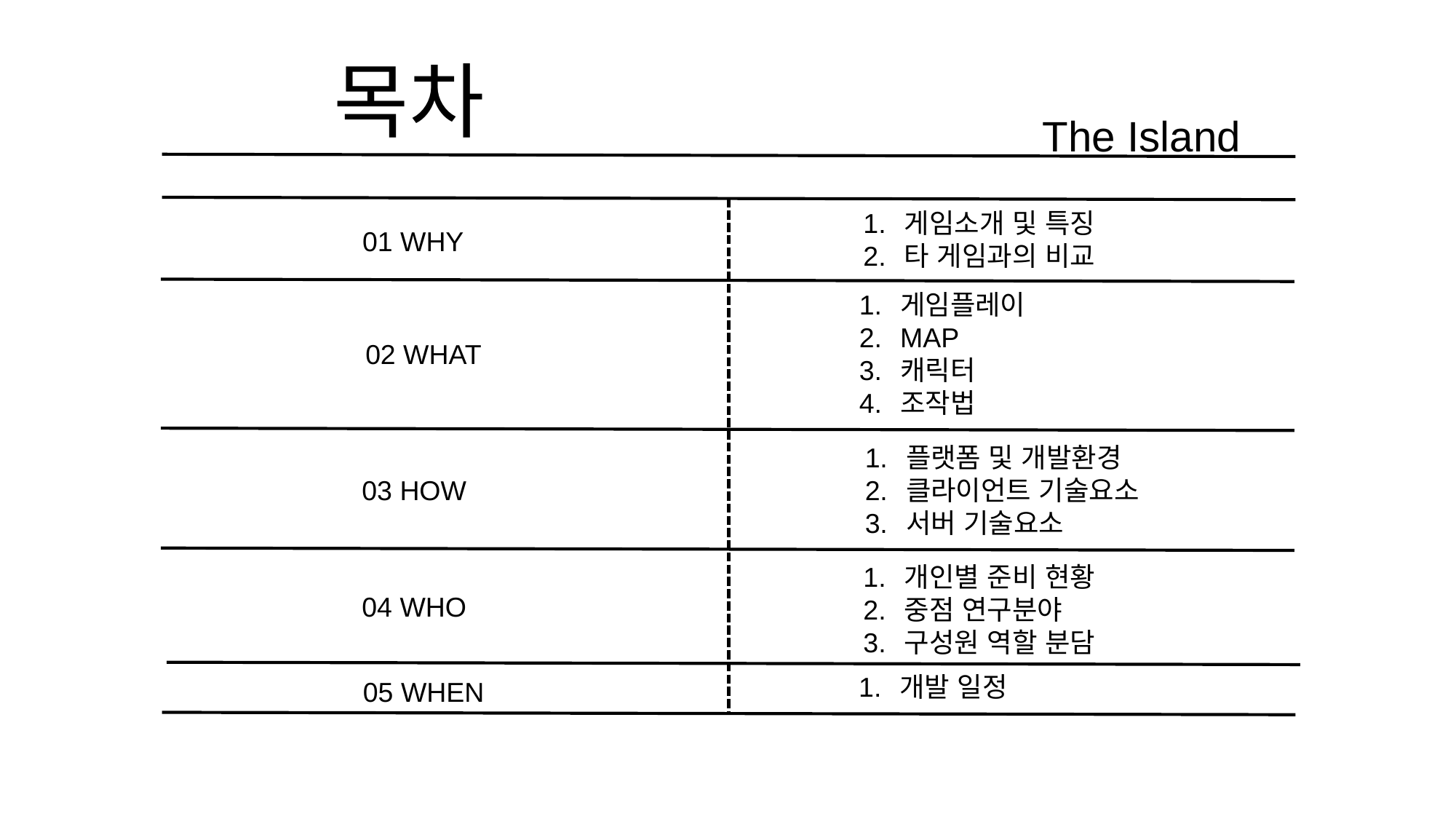

목차
The Island
게임소개 및 특징
타 게임과의 비교
01 WHY
게임플레이
MAP
캐릭터
조작법
02 WHAT
플랫폼 및 개발환경
클라이언트 기술요소
서버 기술요소
03 HOW
개인별 준비 현황
중점 연구분야
구성원 역할 분담
04 WHO
개발 일정
05 WHEN